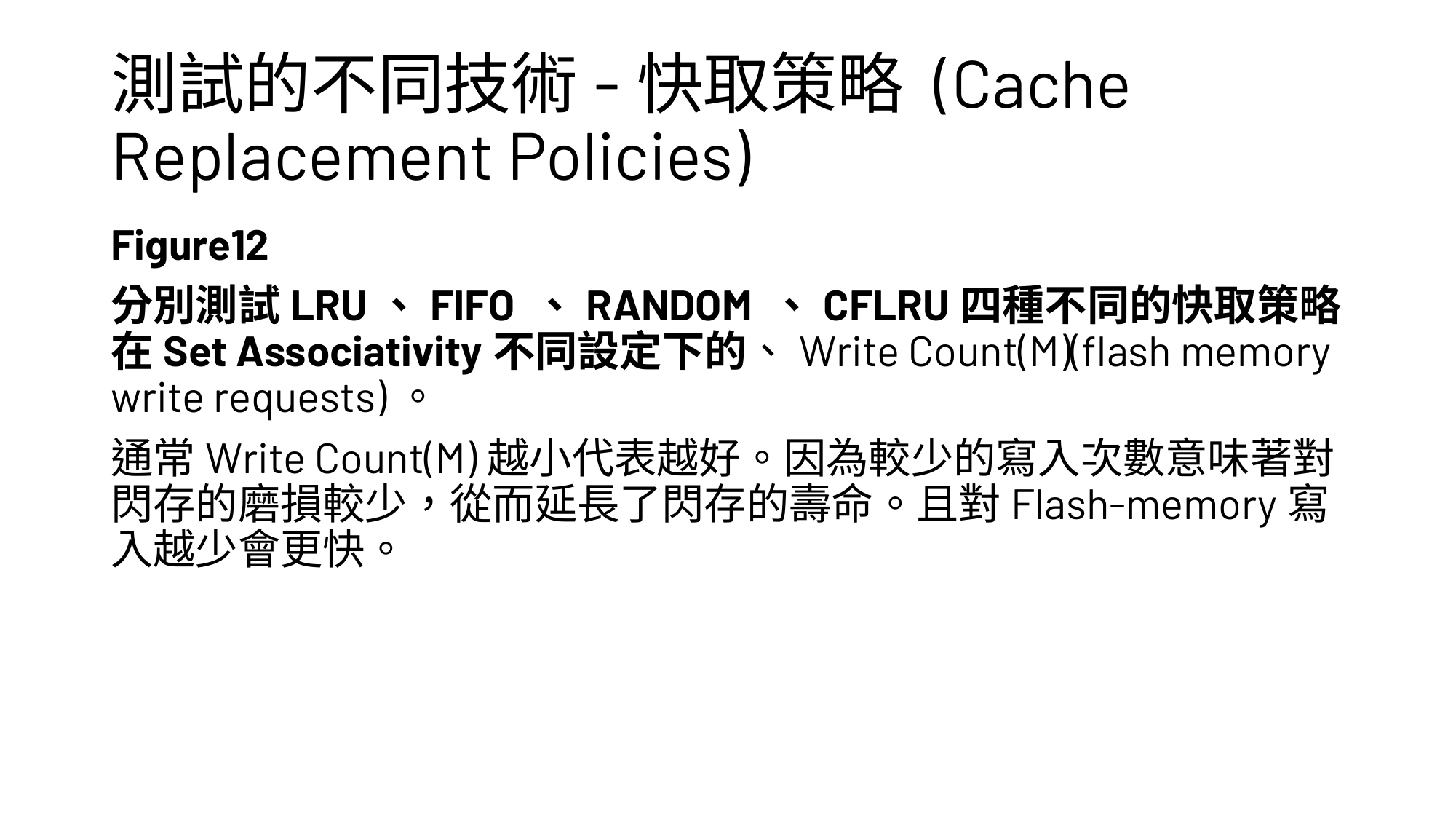

# 測試的不同技術-快取策略 (Cache Replacement Policies)
Figure12
分別測試LRU、FIFO 、RANDOM 、CFLRU四種不同的快取策略在Set Associativity不同設定下的、Write Count(M)(flash memory write requests)。
通常Write Count(M)越小代表越好。因為較少的寫入次數意味著對閃存的磨損較少，從而延長了閃存的壽命。且對Flash-memory寫入越少會更快。